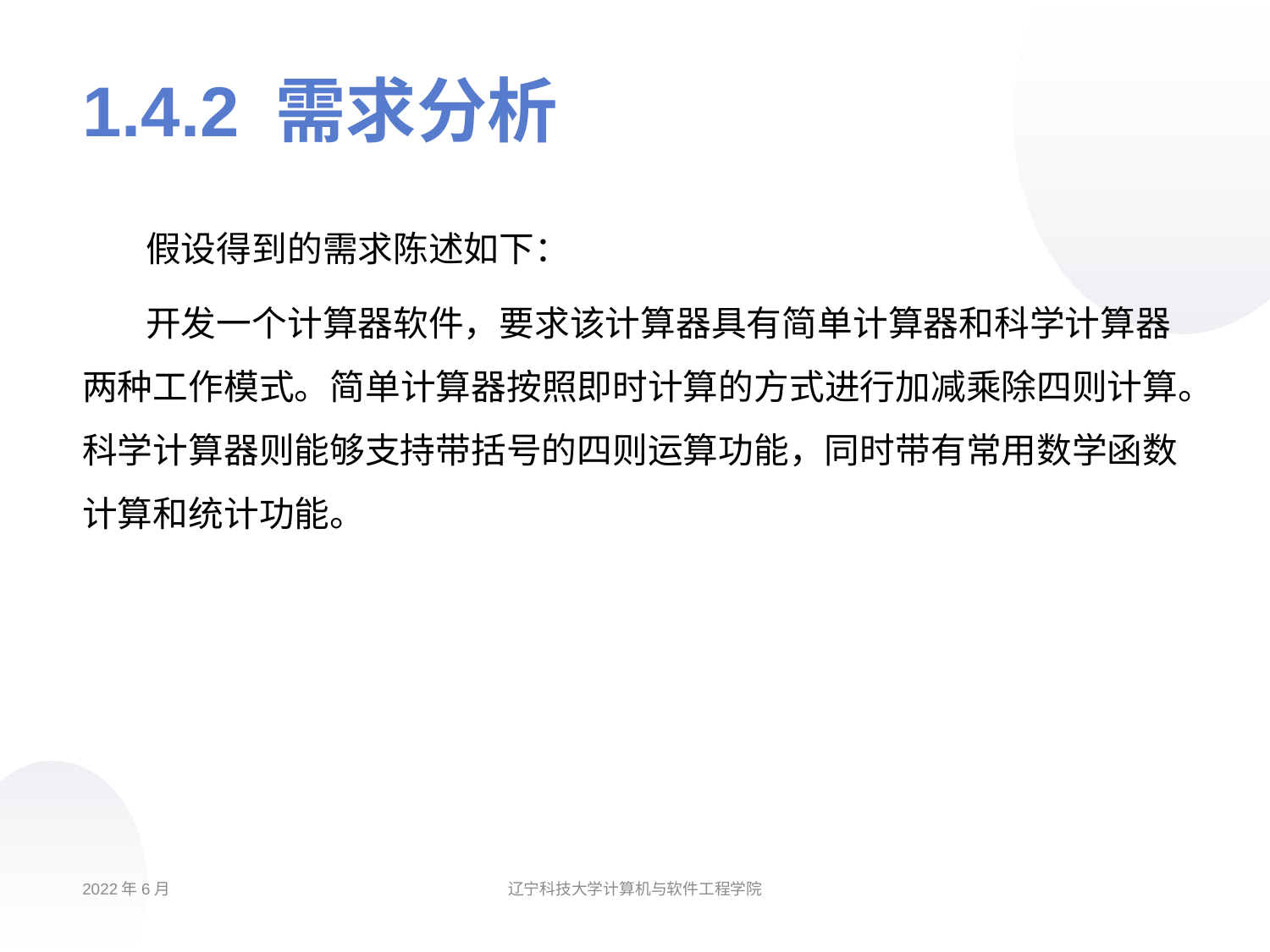

# 1.4.2 需求分析
假设得到的需求陈述如下：
开发一个计算器软件，要求该计算器具有简单计算器和科学计算器两种工作模式。简单计算器按照即时计算的方式进行加减乘除四则计算。科学计算器则能够支持带括号的四则运算功能，同时带有常用数学函数计算和统计功能。

2022年6月
辽宁科技大学计算机与软件工程学院
176